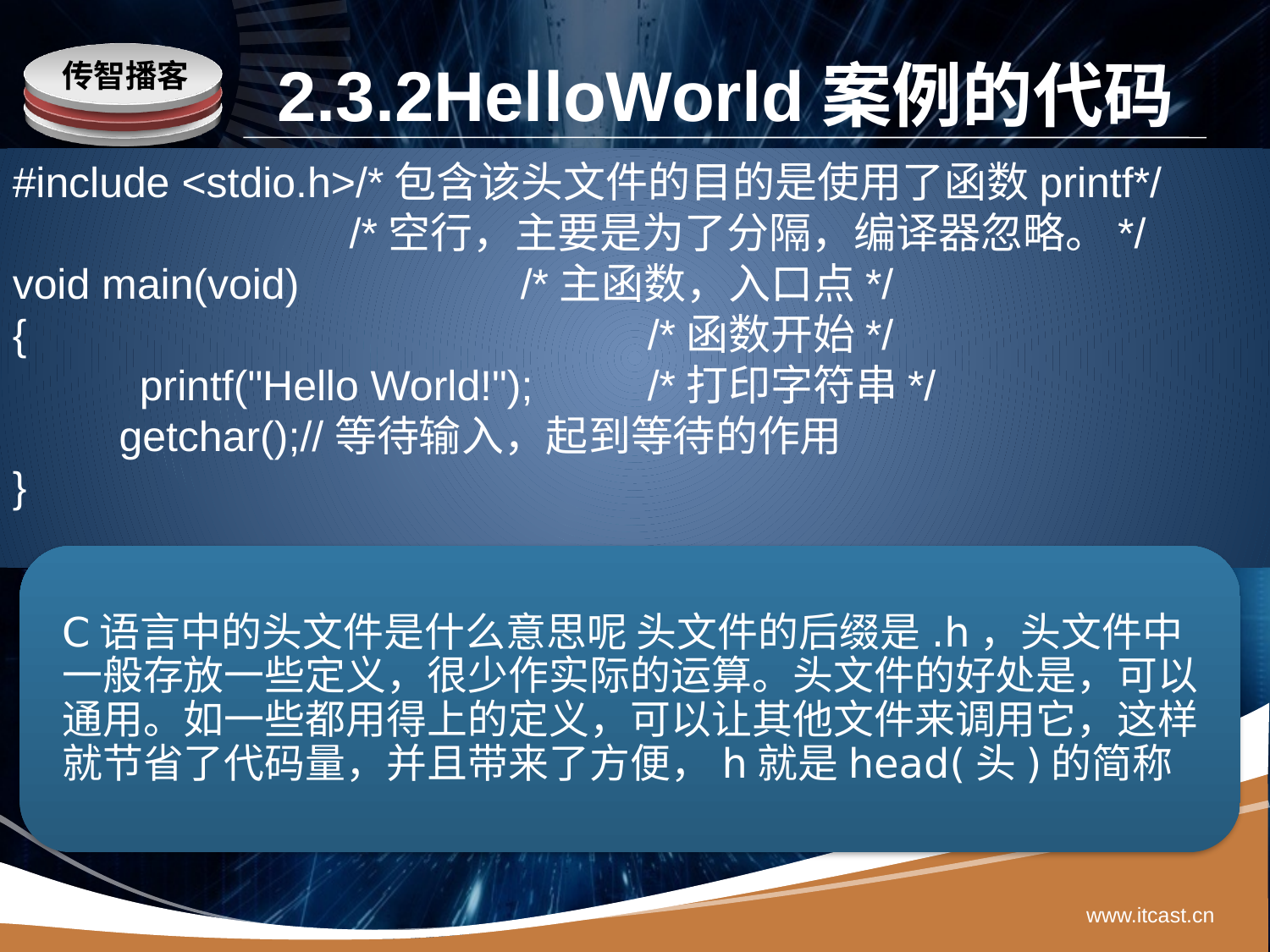

# 2.3.2HelloWorld案例的代码
#include <stdio.h>/*包含该头文件的目的是使用了函数printf*/
		       /*空行，主要是为了分隔，编译器忽略。*/
void main(void)		/*主函数，入口点*/
{					/*函数开始*/
	printf("Hello World!");	/*打印字符串*/
         getchar();//等待输入，起到等待的作用
}

C语言中的头文件是什么意思呢 头文件的后缀是.h，头文件中一般存放一些定义，很少作实际的运算。头文件的好处是，可以通用。如一些都用得上的定义，可以让其他文件来调用它，这样就节省了代码量，并且带来了方便，h就是head(头)的简称
www.itcast.cn